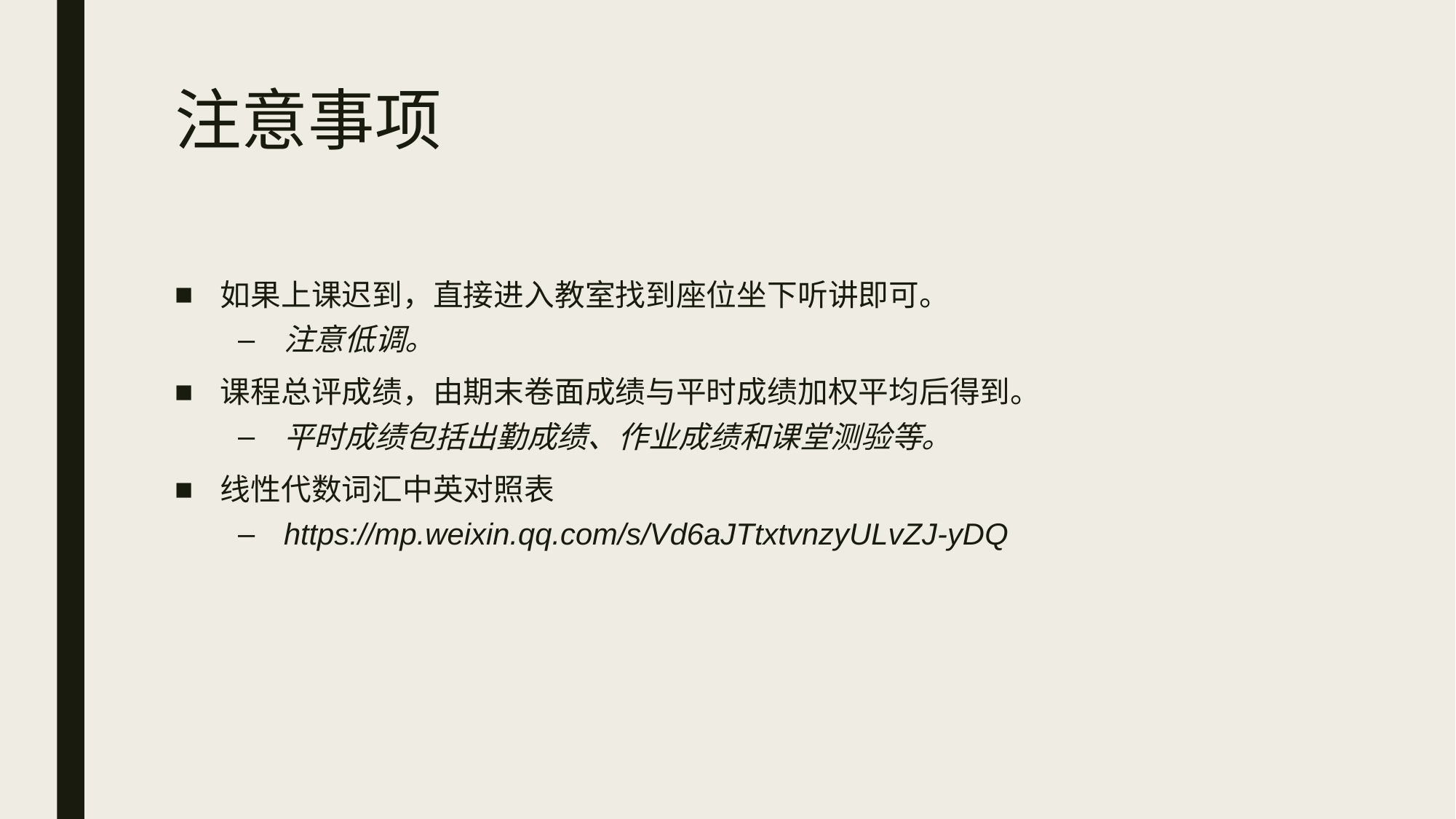

# 注意事项
如果上课迟到，直接进入教室找到座位坐下听讲即可。
注意低调。
课程总评成绩，由期末卷面成绩与平时成绩加权平均后得到。
平时成绩包括出勤成绩、作业成绩和课堂测验等。
线性代数词汇中英对照表
https://mp.weixin.qq.com/s/Vd6aJTtxtvnzyULvZJ-yDQ